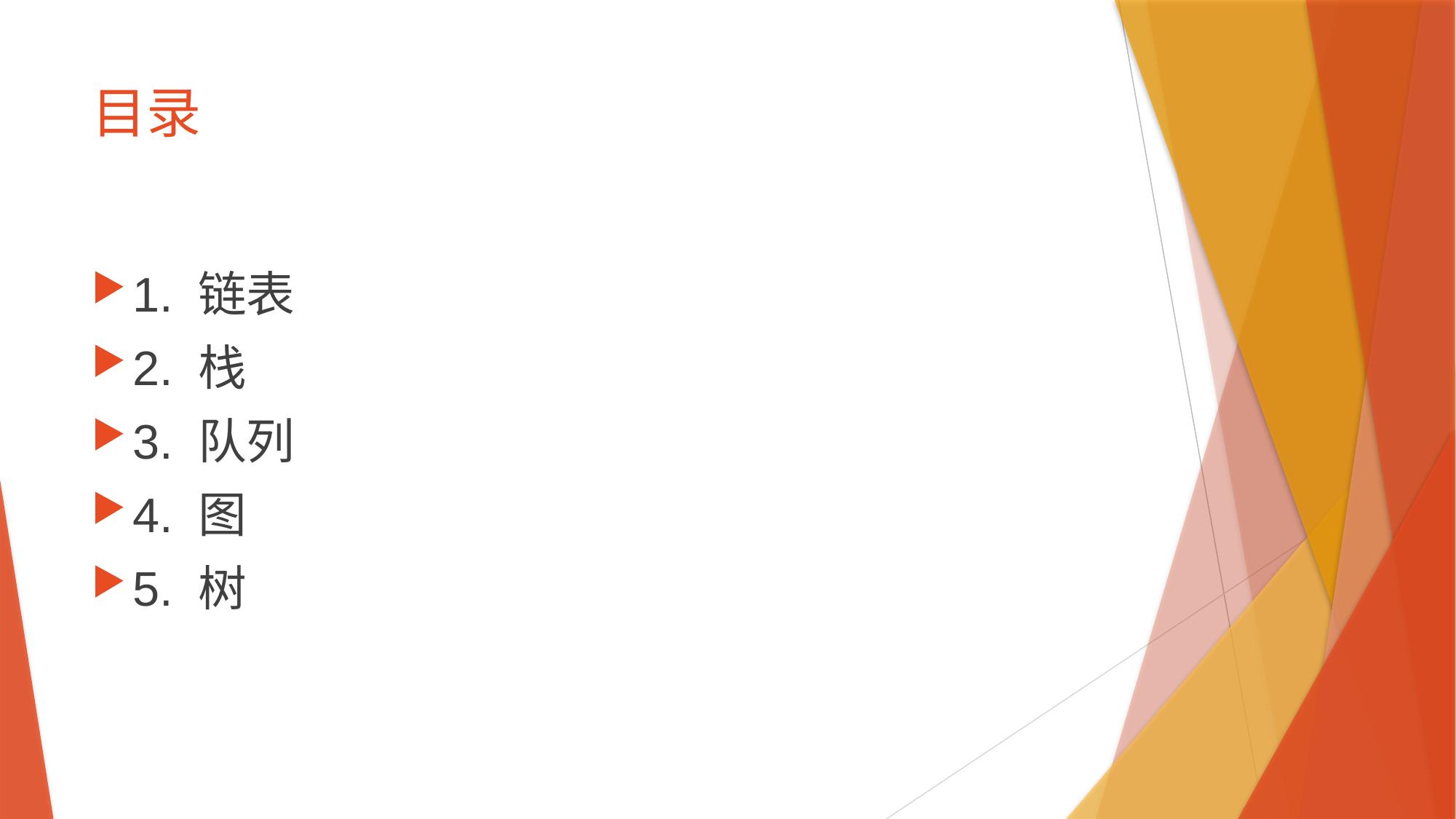

# 目录
1. 链表
2. 栈
3. 队列
4. 图
5. 树